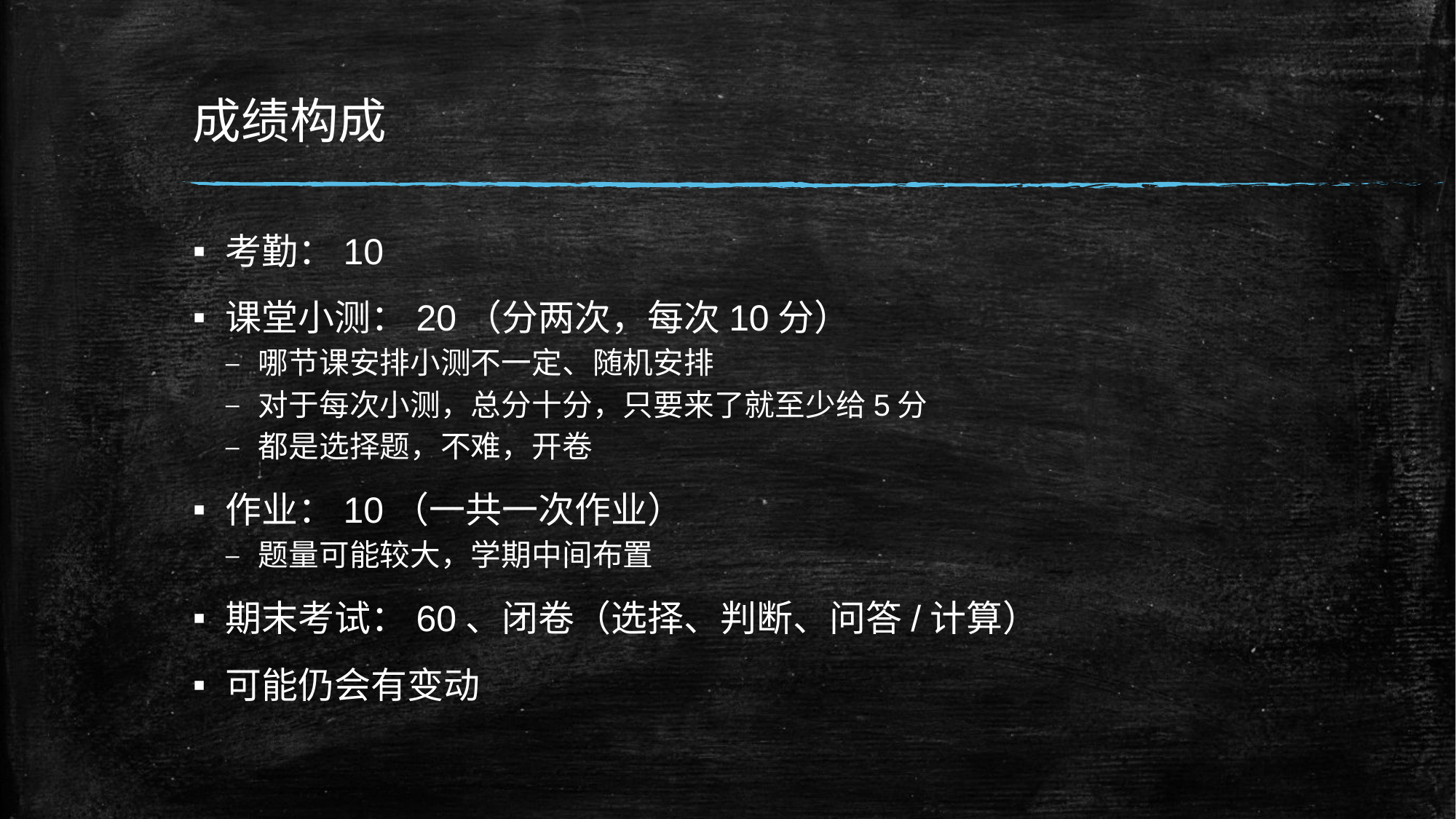

# 成绩构成
考勤：10
课堂小测：20（分两次，每次10分）
哪节课安排小测不一定、随机安排
对于每次小测，总分十分，只要来了就至少给5分
都是选择题，不难，开卷
作业：10（一共一次作业）
题量可能较大，学期中间布置
期末考试：60、闭卷（选择、判断、问答/计算）
可能仍会有变动